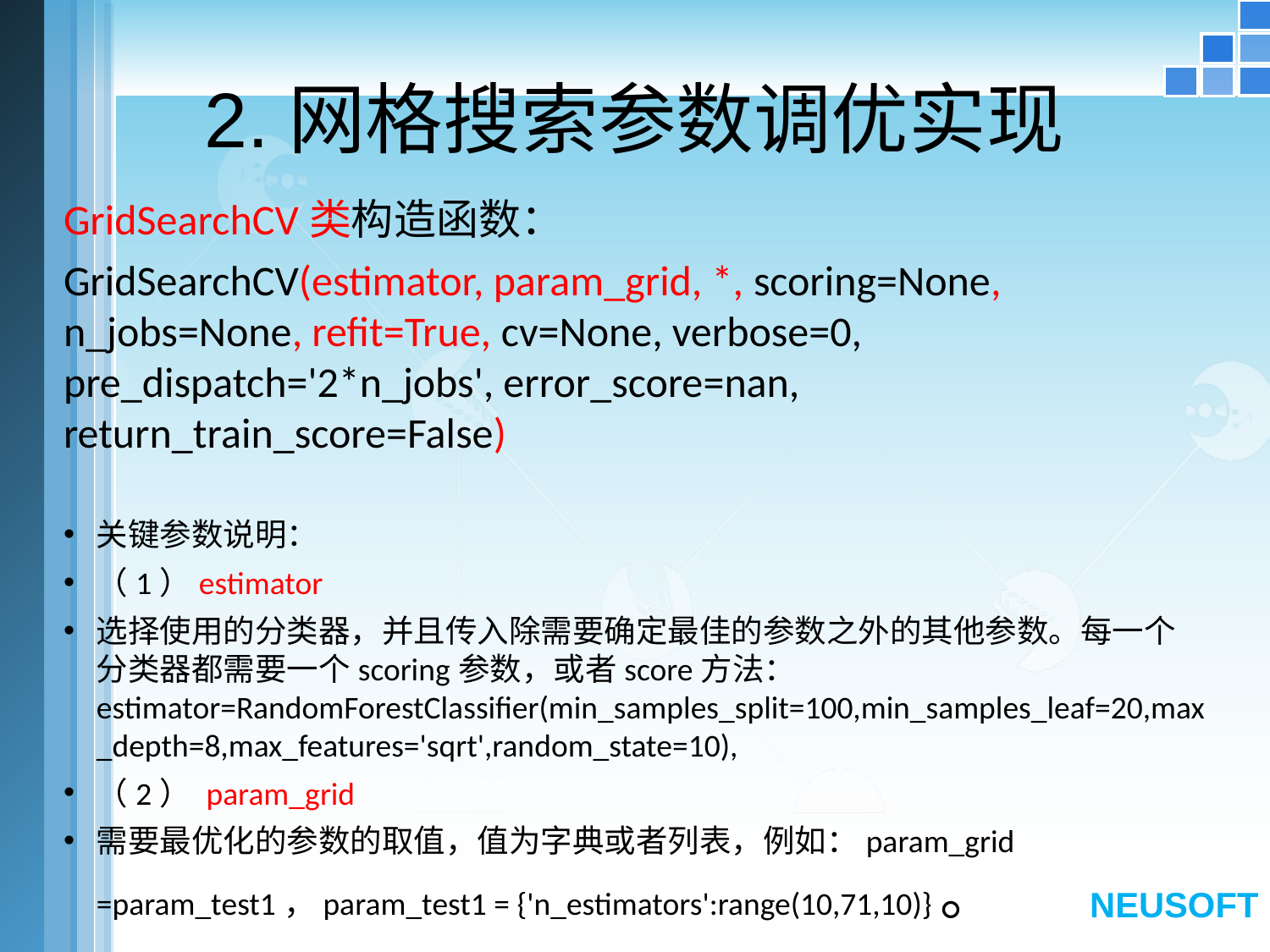

# 2.网格搜索参数调优实现
GridSearchCV类构造函数：
GridSearchCV(estimator, param_grid, *, scoring=None, n_jobs=None, refit=True, cv=None, verbose=0, pre_dispatch='2*n_jobs', error_score=nan, return_train_score=False)

关键参数说明：
（1）estimator
选择使用的分类器，并且传入除需要确定最佳的参数之外的其他参数。每一个分类器都需要一个scoring参数，或者score方法：estimator=RandomForestClassifier(min_samples_split=100,min_samples_leaf=20,max_depth=8,max_features='sqrt',random_state=10),
（2） param_grid
需要最优化的参数的取值，值为字典或者列表，例如：param_grid =param_test1，param_test1 = {'n_estimators':range(10,71,10)}。